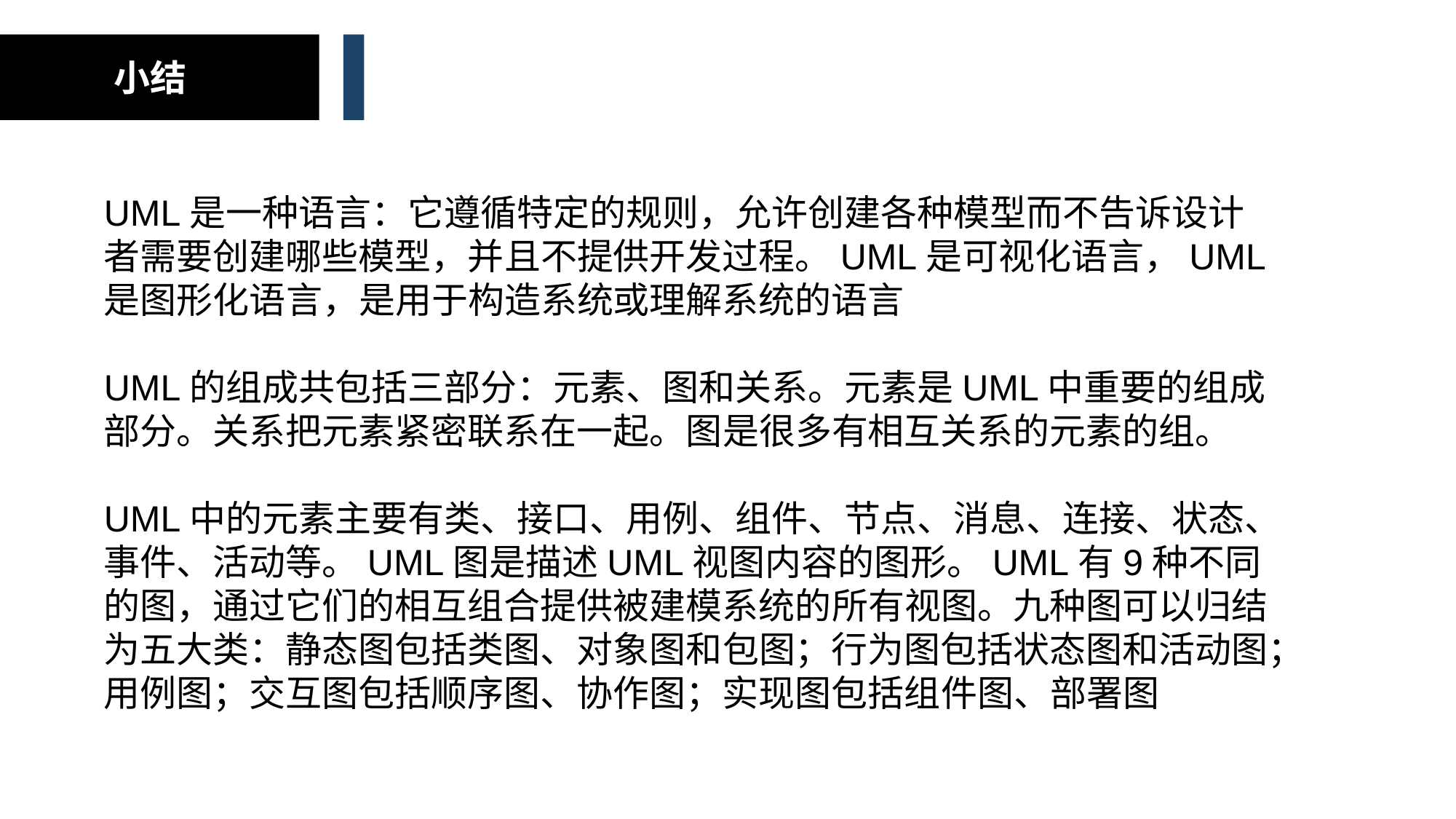

小结
UML是一种语言：它遵循特定的规则，允许创建各种模型而不告诉设计者需要创建哪些模型，并且不提供开发过程。UML是可视化语言，UML是图形化语言，是用于构造系统或理解系统的语言

UML的组成共包括三部分：元素、图和关系。元素是UML中重要的组成部分。关系把元素紧密联系在一起。图是很多有相互关系的元素的组。

UML中的元素主要有类、接口、用例、组件、节点、消息、连接、状态、事件、活动等。UML图是描述UML视图内容的图形。UML有9种不同的图，通过它们的相互组合提供被建模系统的所有视图。九种图可以归结为五大类：静态图包括类图、对象图和包图；行为图包括状态图和活动图；用例图；交互图包括顺序图、协作图；实现图包括组件图、部署图